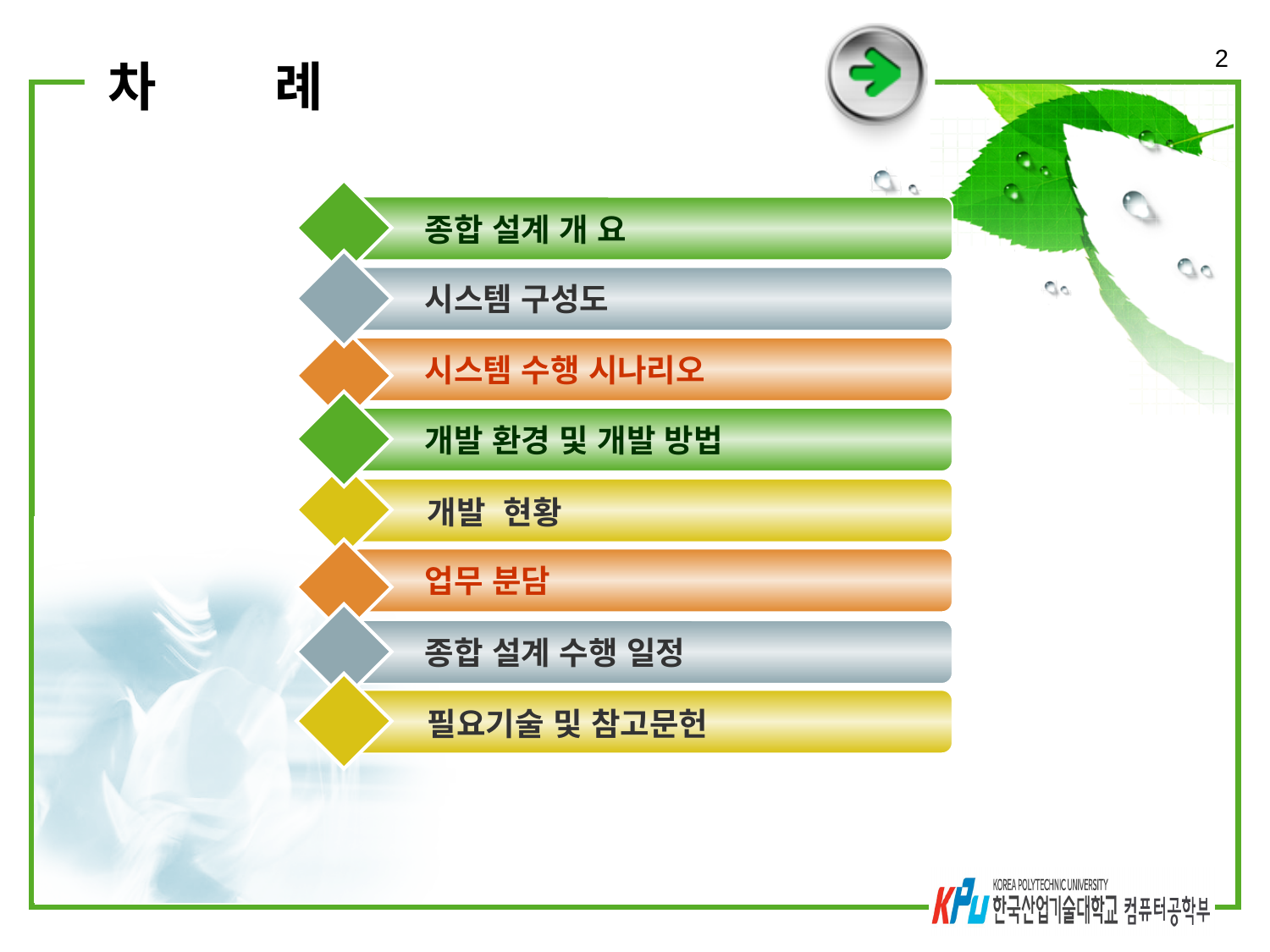

2
# 차        례

종합 설계 개 요

시스템 구성도

시스템 수행 시나리오

개발 환경 및 개발 방법

개발  현황

업무 분담

종합 설계 수행 일정

필요기술 및 참고문헌